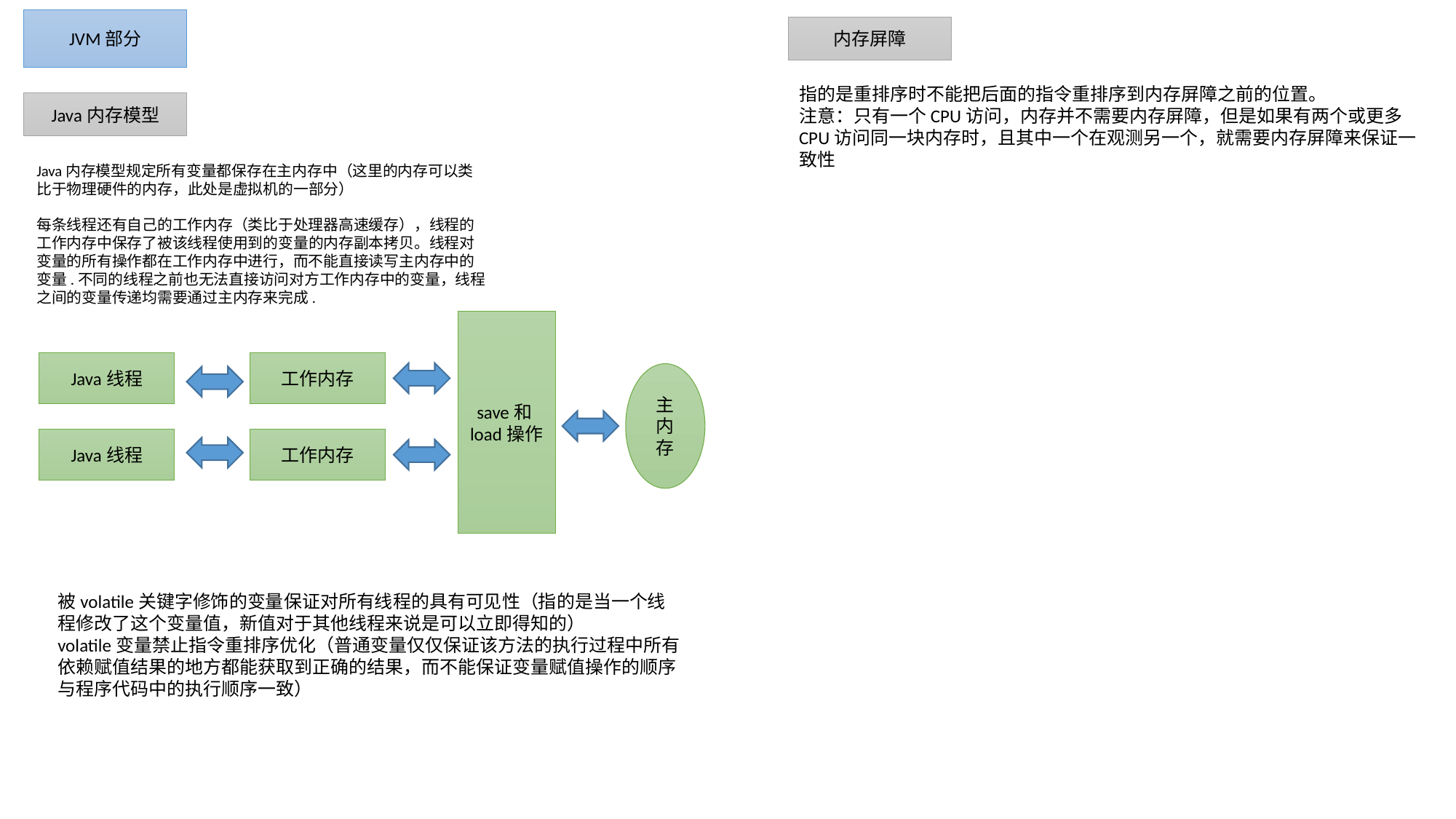

JVM部分
内存屏障
指的是重排序时不能把后面的指令重排序到内存屏障之前的位置。
注意：只有一个CPU访问，内存并不需要内存屏障，但是如果有两个或更多CPU访问同一块内存时，且其中一个在观测另一个，就需要内存屏障来保证一致性
Java内存模型
Java内存模型规定所有变量都保存在主内存中（这里的内存可以类比于物理硬件的内存，此处是虚拟机的一部分）

每条线程还有自己的工作内存（类比于处理器高速缓存），线程的工作内存中保存了被该线程使用到的变量的内存副本拷贝。线程对变量的所有操作都在工作内存中进行，而不能直接读写主内存中的变量.不同的线程之前也无法直接访问对方工作内存中的变量，线程之间的变量传递均需要通过主内存来完成.
save和load操作
Java线程
工作内存

主内存

Java线程
工作内存

被volatile关键字修饰的变量保证对所有线程的具有可见性（指的是当一个线程修改了这个变量值，新值对于其他线程来说是可以立即得知的）
volatile变量禁止指令重排序优化（普通变量仅仅保证该方法的执行过程中所有依赖赋值结果的地方都能获取到正确的结果，而不能保证变量赋值操作的顺序与程序代码中的执行顺序一致）